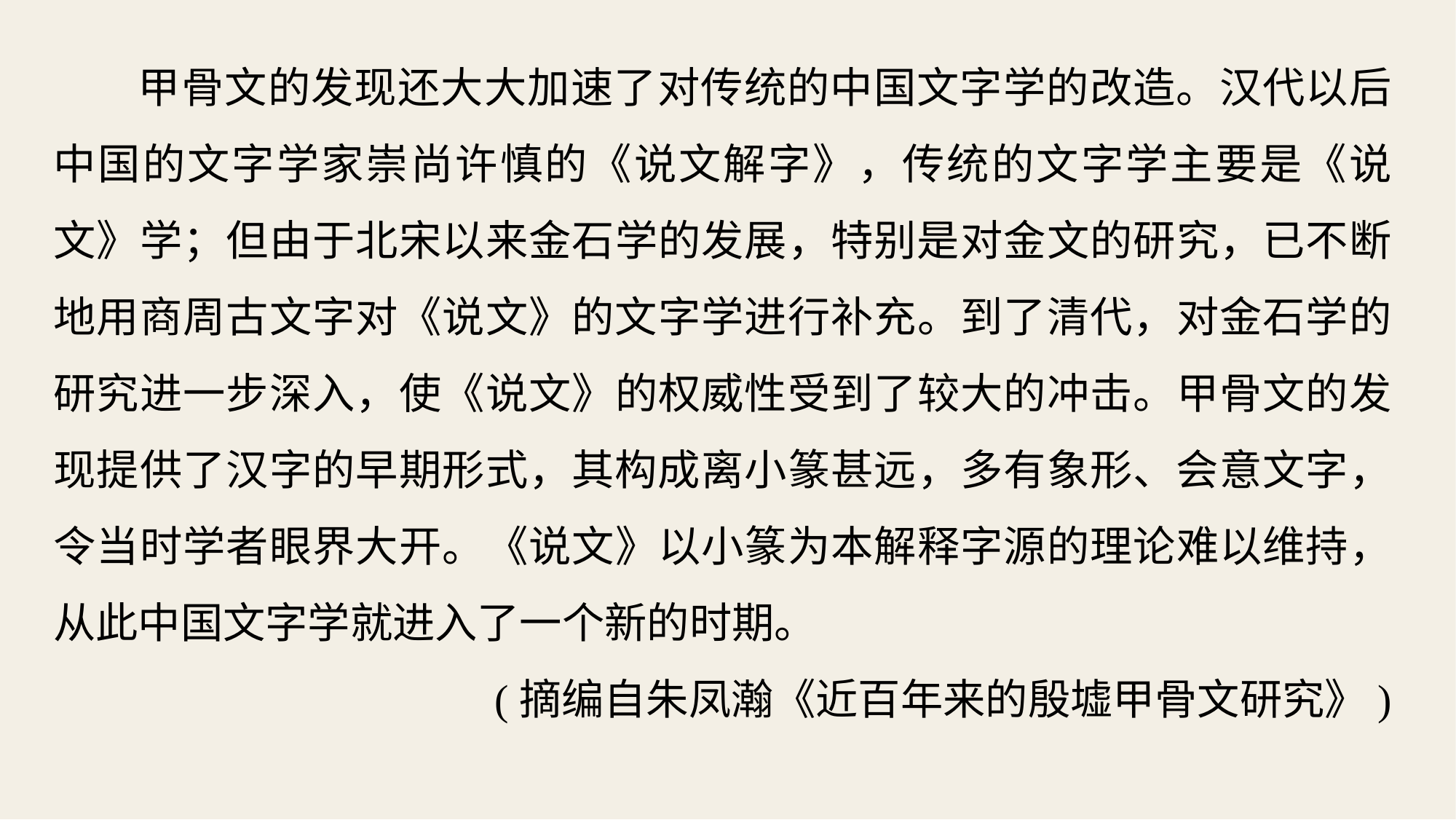

甲骨文的发现还大大加速了对传统的中国文字学的改造。汉代以后中国的文字学家崇尚许慎的《说文解字》，传统的文字学主要是《说文》学；但由于北宋以来金石学的发展，特别是对金文的研究，已不断地用商周古文字对《说文》的文字学进行补充。到了清代，对金石学的研究进一步深入，使《说文》的权威性受到了较大的冲击。甲骨文的发现提供了汉字的早期形式，其构成离小篆甚远，多有象形、会意文字，令当时学者眼界大开。《说文》以小篆为本解释字源的理论难以维持，从此中国文字学就进入了一个新的时期。
(摘编自朱凤瀚《近百年来的殷墟甲骨文研究》)